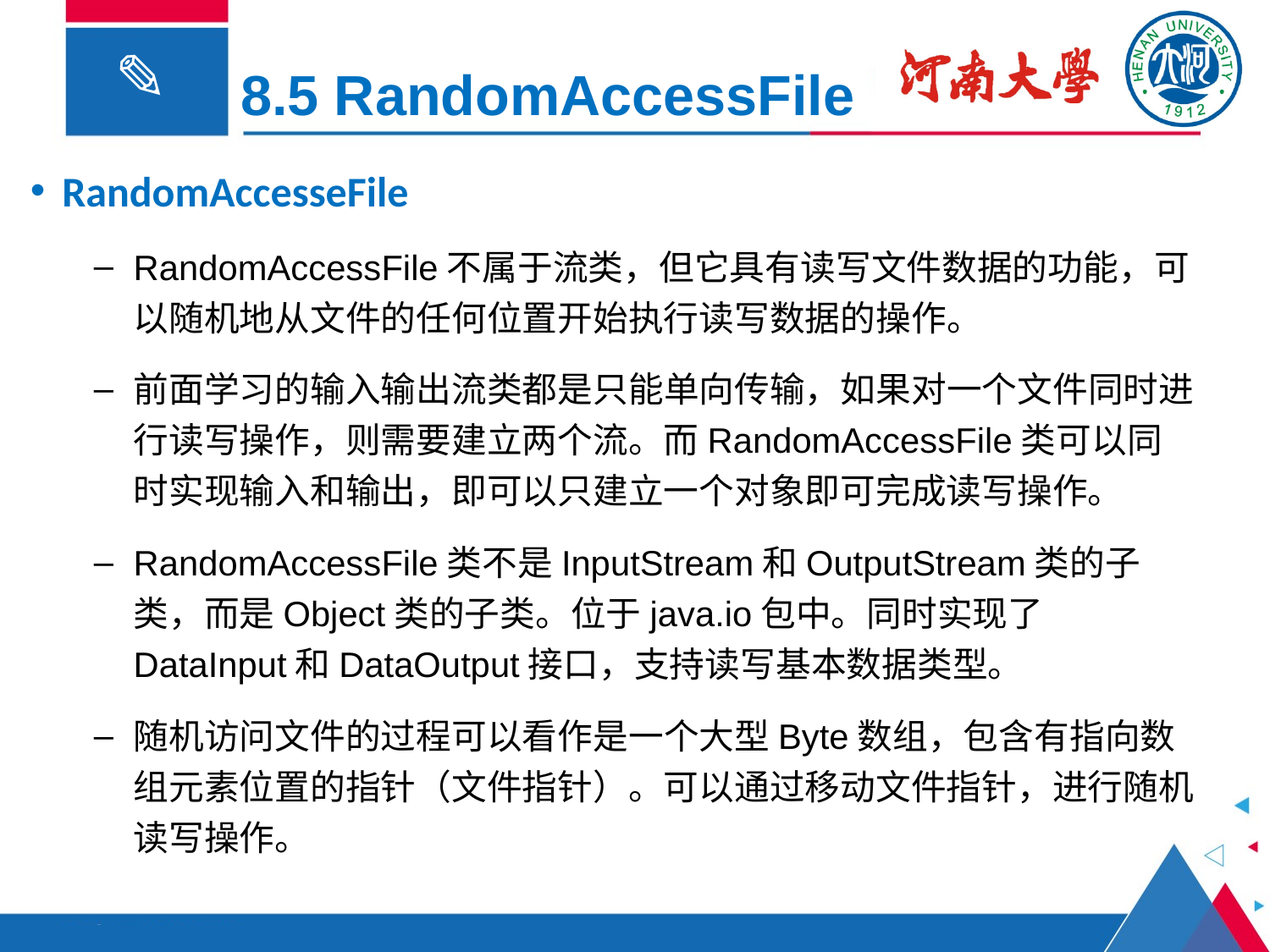

8.5 RandomAccessFile
RandomAccesseFile
RandomAccessFile不属于流类，但它具有读写文件数据的功能，可以随机地从文件的任何位置开始执行读写数据的操作。
前面学习的输入输出流类都是只能单向传输，如果对一个文件同时进行读写操作，则需要建立两个流。而RandomAccessFile类可以同时实现输入和输出，即可以只建立一个对象即可完成读写操作。
RandomAccessFile类不是InputStream和OutputStream类的子类，而是Object类的子类。位于java.io包中。同时实现了DataInput和DataOutput接口，支持读写基本数据类型。
随机访问文件的过程可以看作是一个大型Byte数组，包含有指向数组元素位置的指针（文件指针）。可以通过移动文件指针，进行随机读写操作。